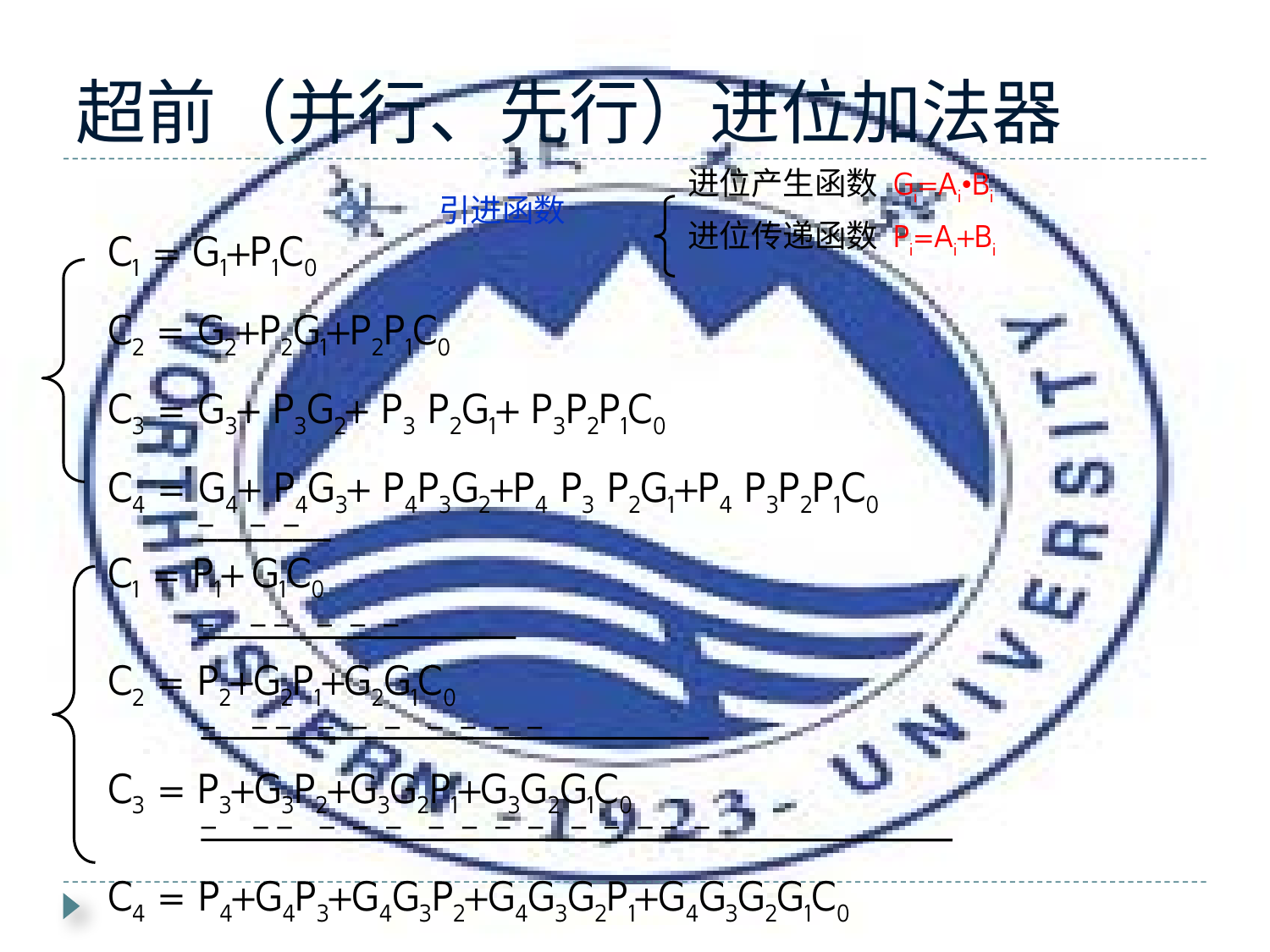

# 超前（并行、先行）进位加法器
进位产生函数 Gi=Ai•Bi
进位传递函数 Pi=Ai+Bi
引进函数

C1 = G1+P1C0
C2 = G2+P2G1+P2P1C0
C3 = G3+ P3G2+ P3 P2G1+ P3P2P1C0
C4 = G4+ P4G3+ P4P3G2+P4 P3 P2G1+P4 P3P2P1C0

_    _  _
_______
C1 = P1+ G1C0
C2 = P2+G2P1+G2G1C0
C3 = P3+G3P2+G3G2P1+G3G2G1C0
C4 = P4+G4P3+G4G3P2+G4G3G2P1+G4G3G2G1C0
_    _ _   _  _  _

_    _ _   _  _  _   _  _  _  _

_    _ _   _  _  _   _  _  _  _   _  _  _ _  _